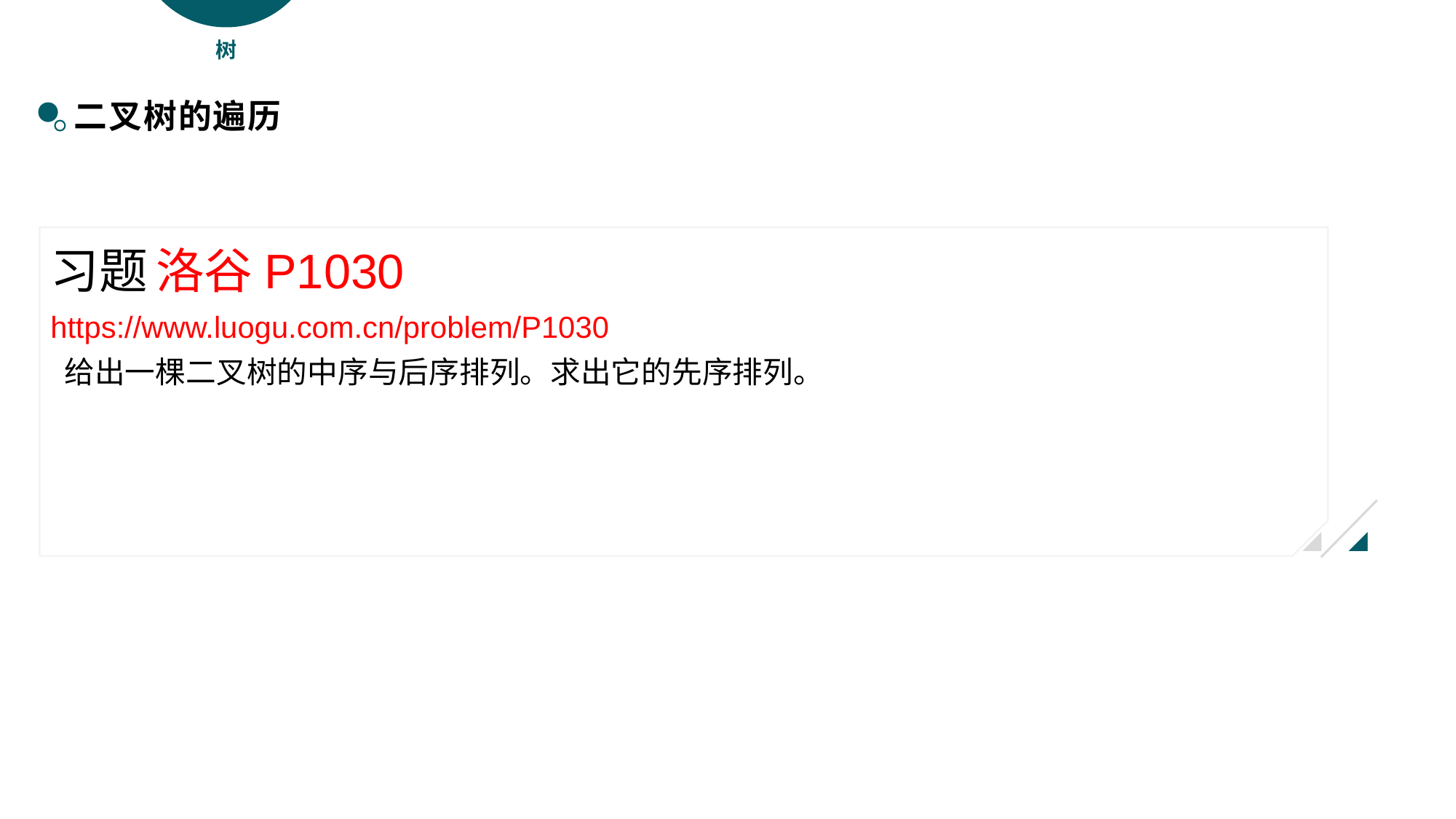

树
二叉树的遍历

习题 洛谷P1030
https://www.luogu.com.cn/problem/P1030
 给出一棵二叉树的中序与后序排列。求出它的先序排列。